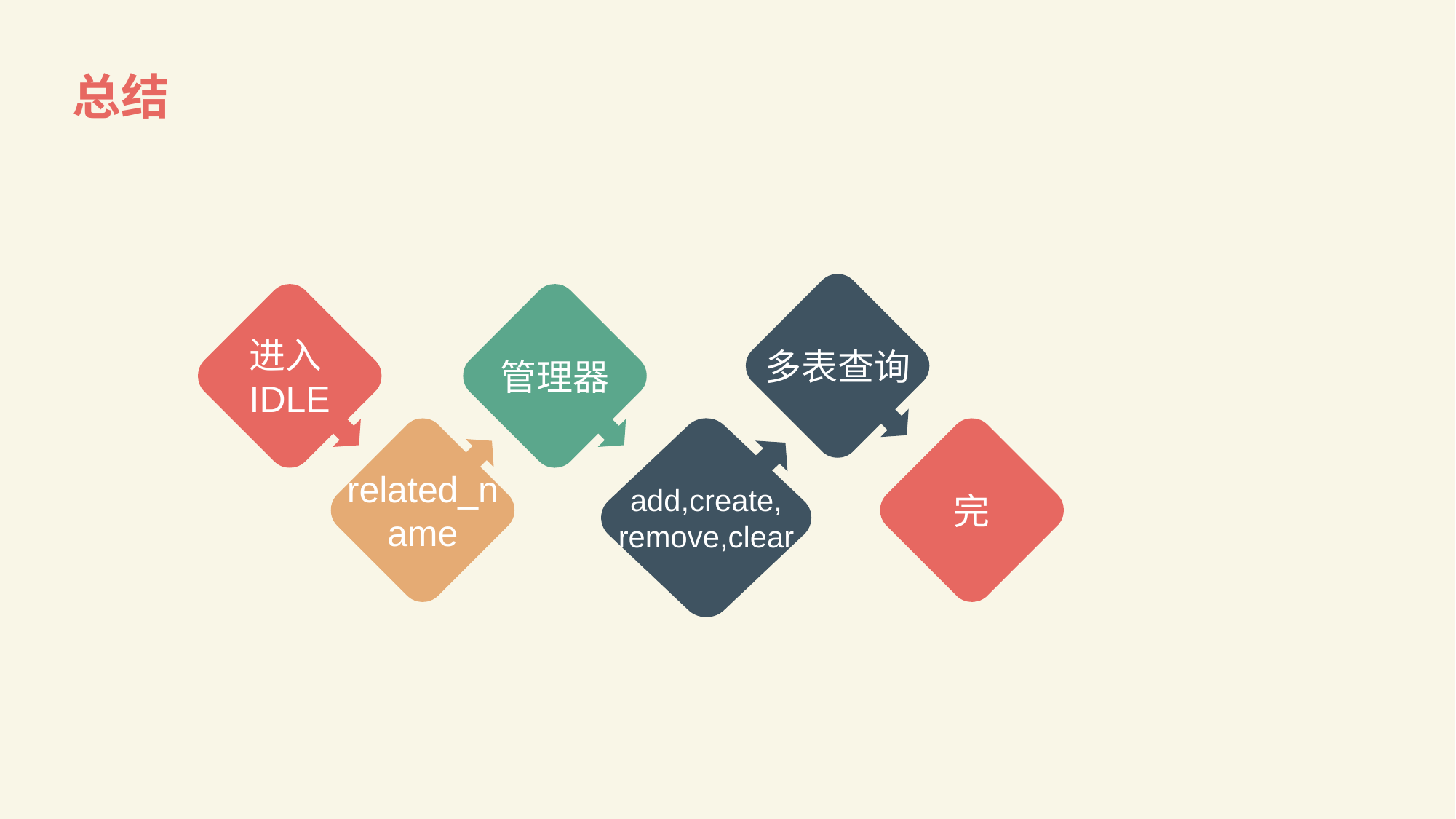

# 总结
多表查询
进入IDLE
管理器
add,create,
remove,clear
完
related_name